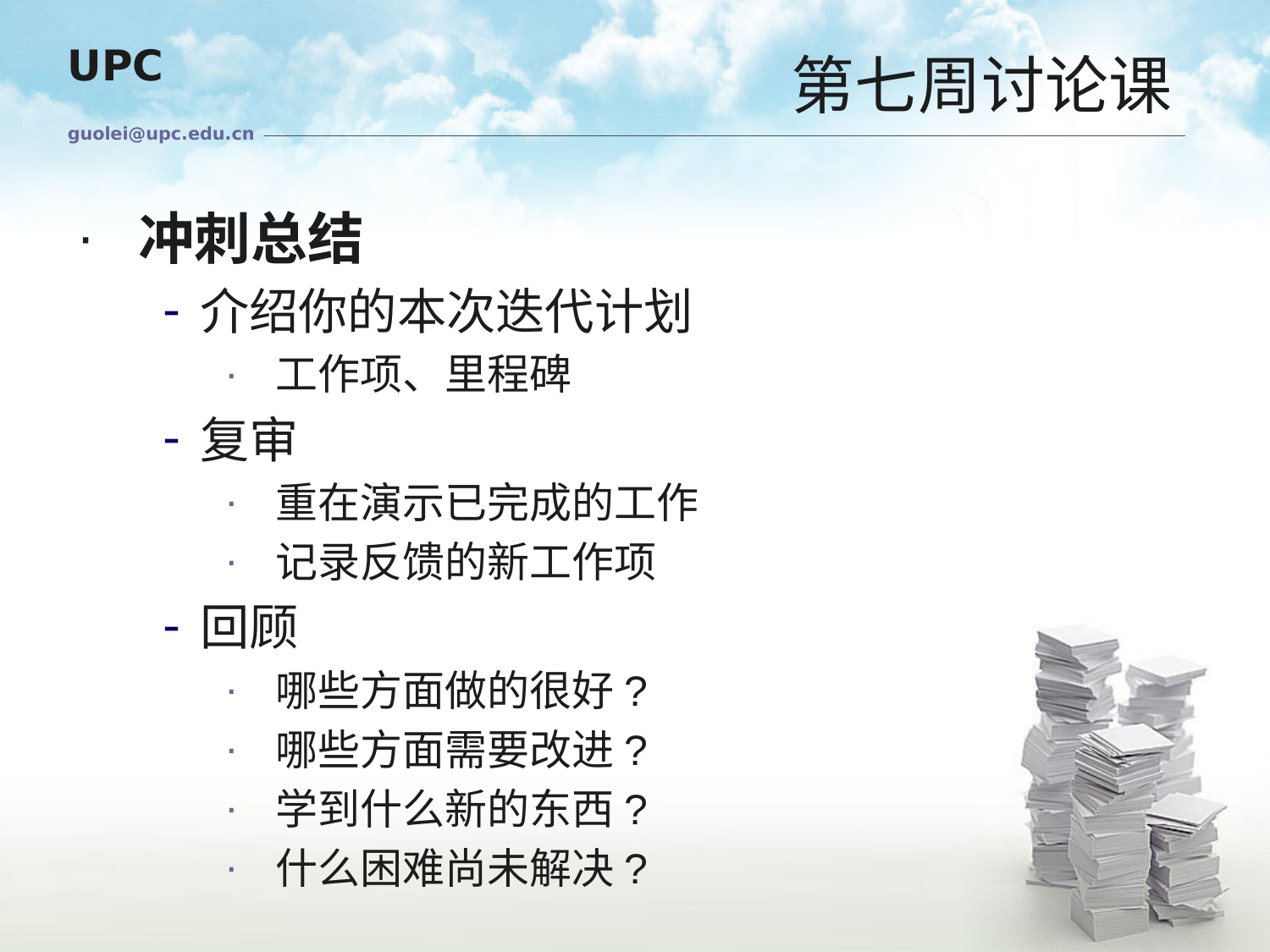

# 第七周讨论课
guolei@upc.edu.cn
冲刺总结
介绍你的本次迭代计划
工作项、里程碑
复审
重在演示已完成的工作
记录反馈的新工作项
回顾
哪些方面做的很好?
哪些方面需要改进?
学到什么新的东西?
什么困难尚未解决?